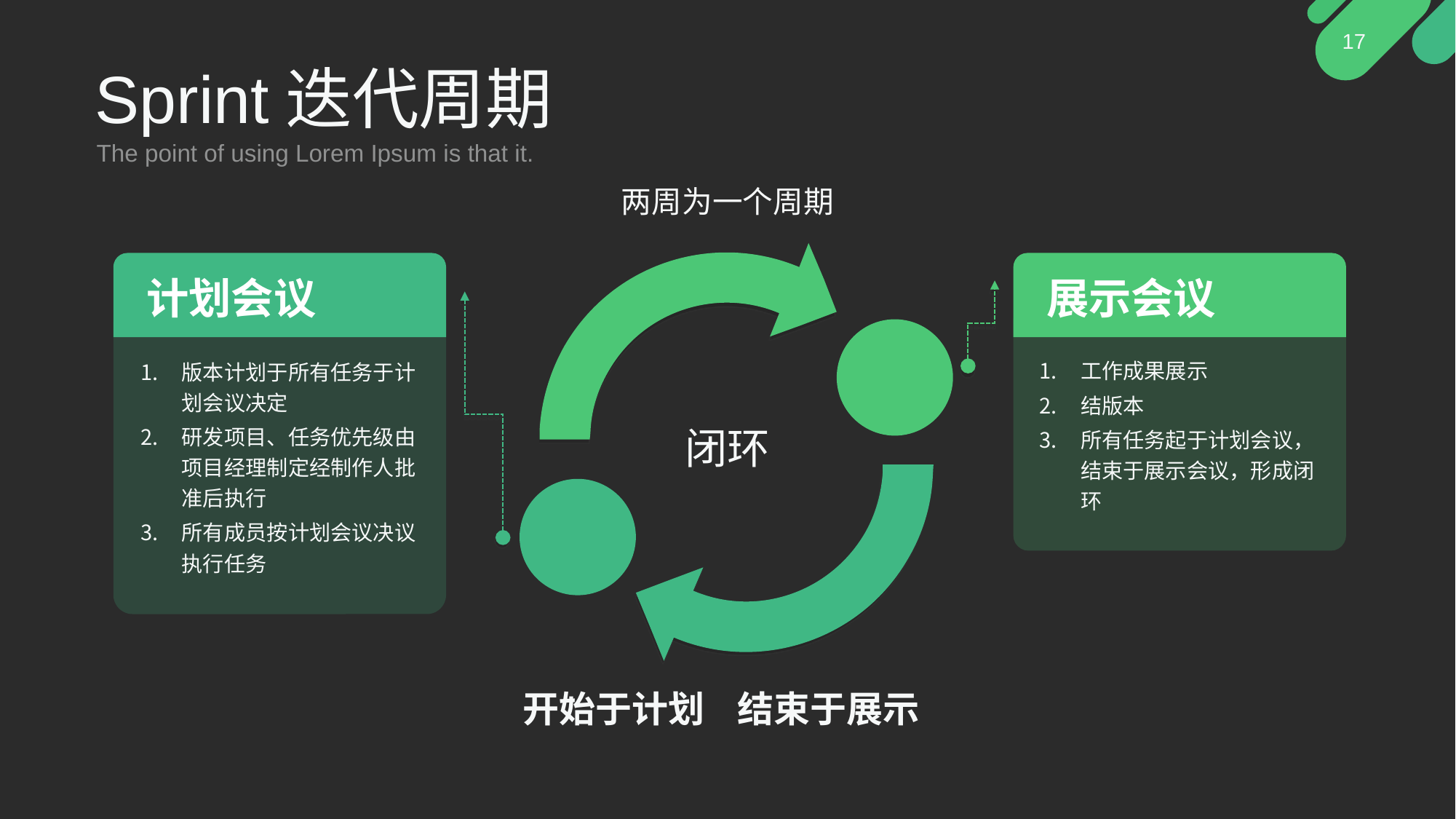

# Sprint迭代周期
The point of using Lorem Ipsum is that it.
两周为一个周期

计划会议
版本计划于所有任务于计划会议决定
研发项目、任务优先级由项目经理制定经制作人批准后执行
所有成员按计划会议决议执行任务
展示会议
工作成果展示
结版本
所有任务起于计划会议，结束于展示会议，形成闭环

闭环

开始于计划    结束于展示